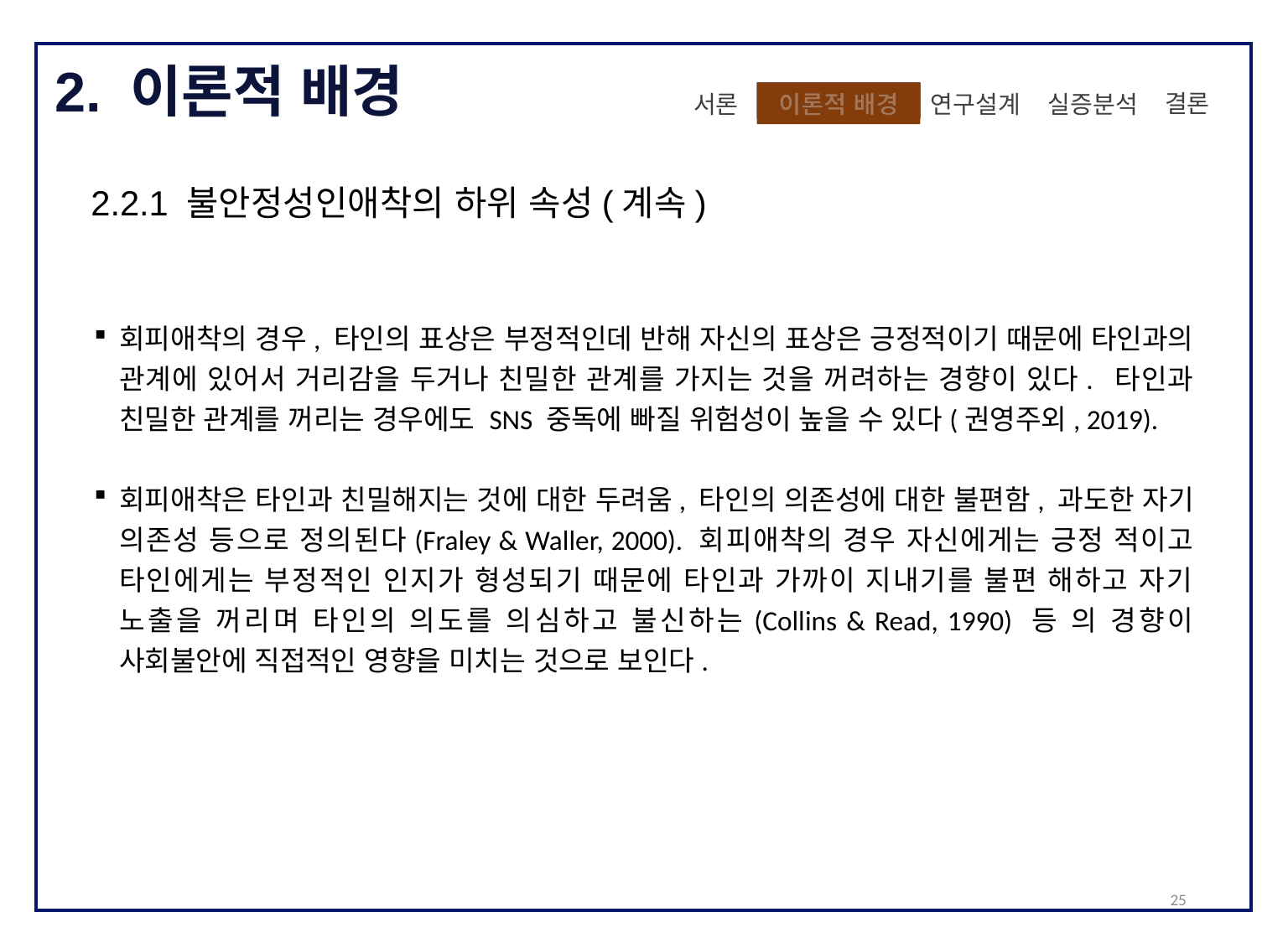

2. 이론적 배경
 결론
실증분석
이론적 배경
이론적 배경

 연구설계
서론
2.2.1 불안정성인애착의 하위 속성(계속)

회피애착의 경우, 타인의 표상은 부정적인데 반해 자신의 표상은 긍정적이기 때문에 타인과의 관계에 있어서 거리감을 두거나 친밀한 관계를 가지는 것을 꺼려하는 경향이 있다.  타인과 친밀한 관계를 꺼리는 경우에도 SNS 중독에 빠질 위험성이 높을 수 있다(권영주외, 2019).

회피애착은 타인과 친밀해지는 것에 대한 두려움, 타인의 의존성에 대한 불편함, 과도한 자기 의존성 등으로 정의된다(Fraley & Waller, 2000). 회피애착의 경우 자신에게는 긍정 적이고 타인에게는 부정적인 인지가 형성되기 때문에 타인과 가까이 지내기를 불편 해하고 자기 노출을 꺼리며 타인의 의도를 의심하고 불신하는(Collins & Read, 1990) 등 의 경향이 사회불안에 직접적인 영향을 미치는 것으로 보인다.
25